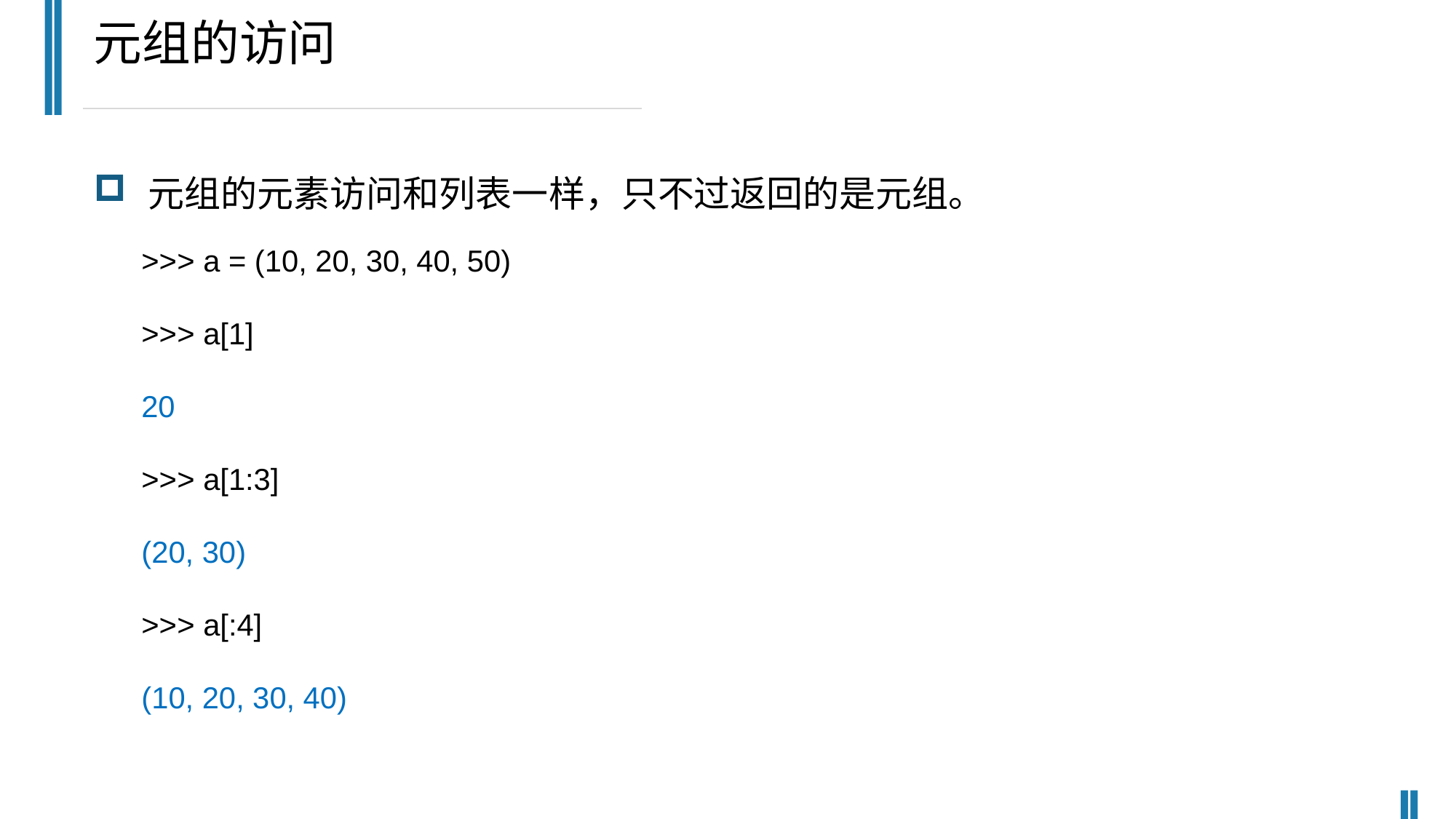

元组的访问

元组的元素访问和列表一样，只不过返回的是元组。
>>> a = (10, 20, 30, 40, 50)
>>> a[1]
20
>>> a[1:3]
(20, 30)
>>> a[:4]
(10, 20, 30, 40)